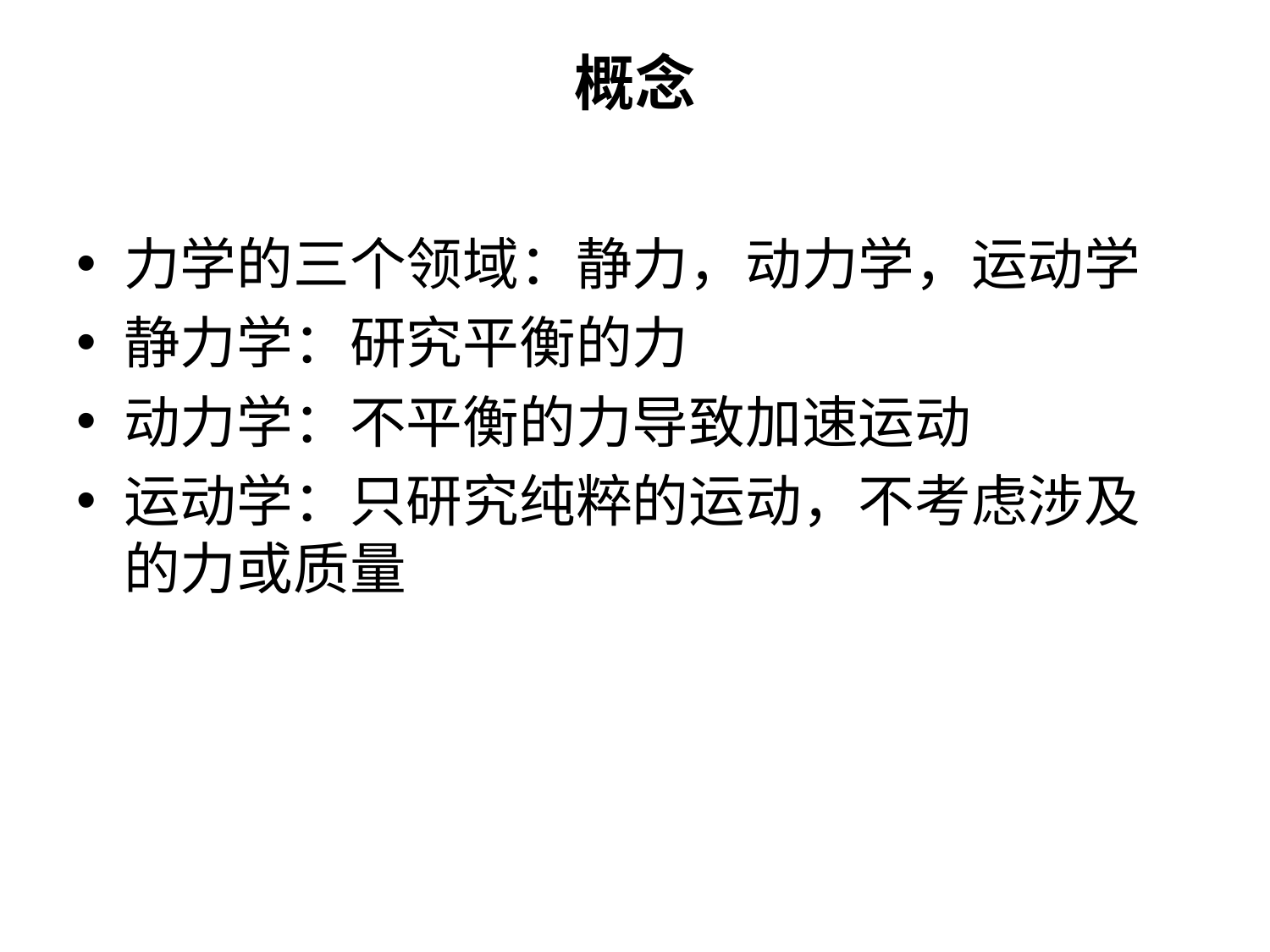

# 概念
力学的三个领域：静力，动力学，运动学
静力学：研究平衡的力
动力学：不平衡的力导致加速运动
运动学：只研究纯粹的运动，不考虑涉及的力或质量